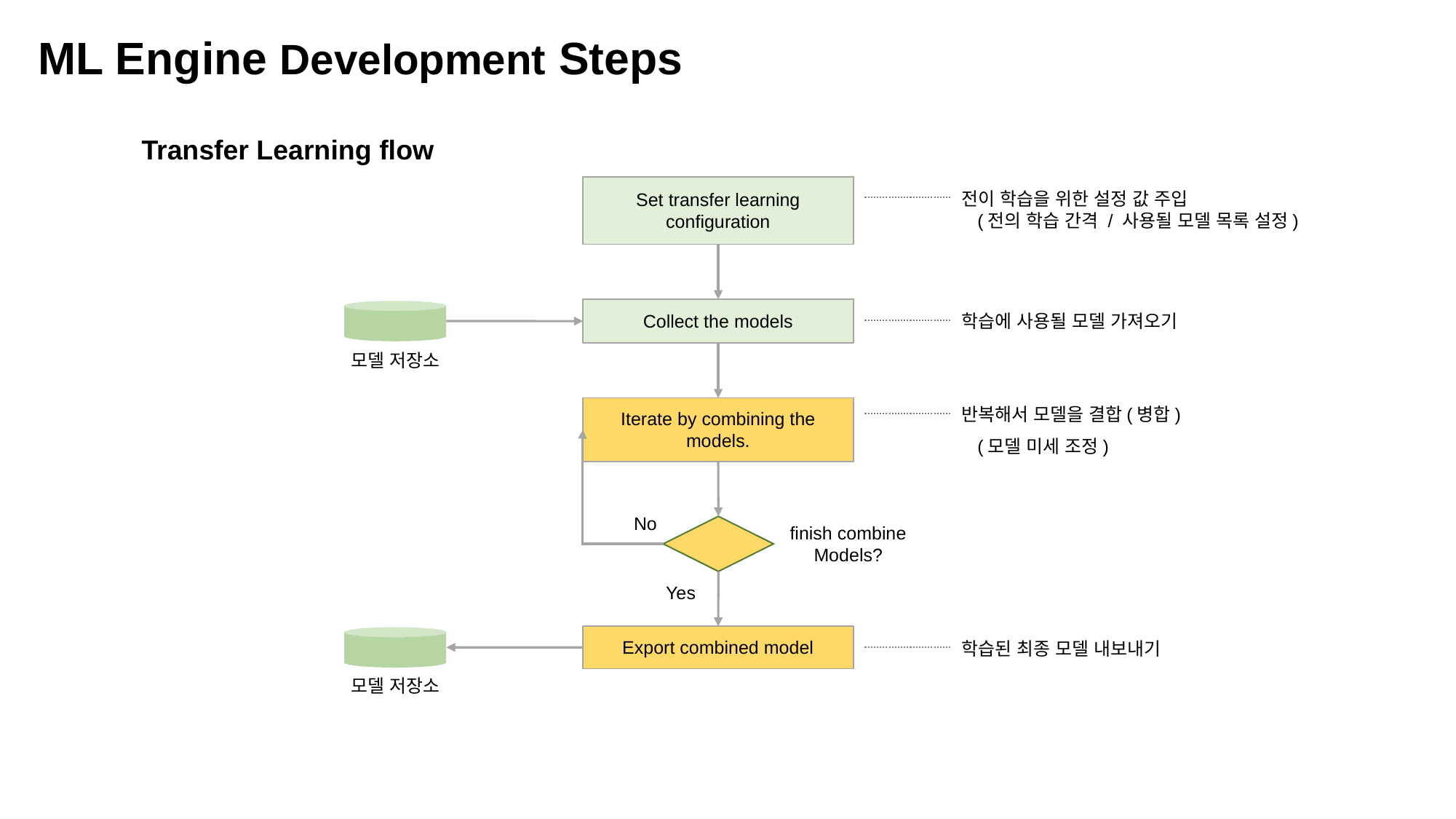

ML Engine Development Steps
Transfer Learning flow

전이 학습을 위한 설정 값 주입
Set transfer learning configuration
(전의 학습 간격 / 사용될 모델 목록 설정)

Collect the models
학습에 사용될 모델 가져오기
모델 저장소

반복해서 모델을 결합(병합)
Iterate by combining the models.
(모델 미세 조정)
No

finish combine
Models?
Yes

Export combined model
학습된 최종 모델 내보내기
모델 저장소